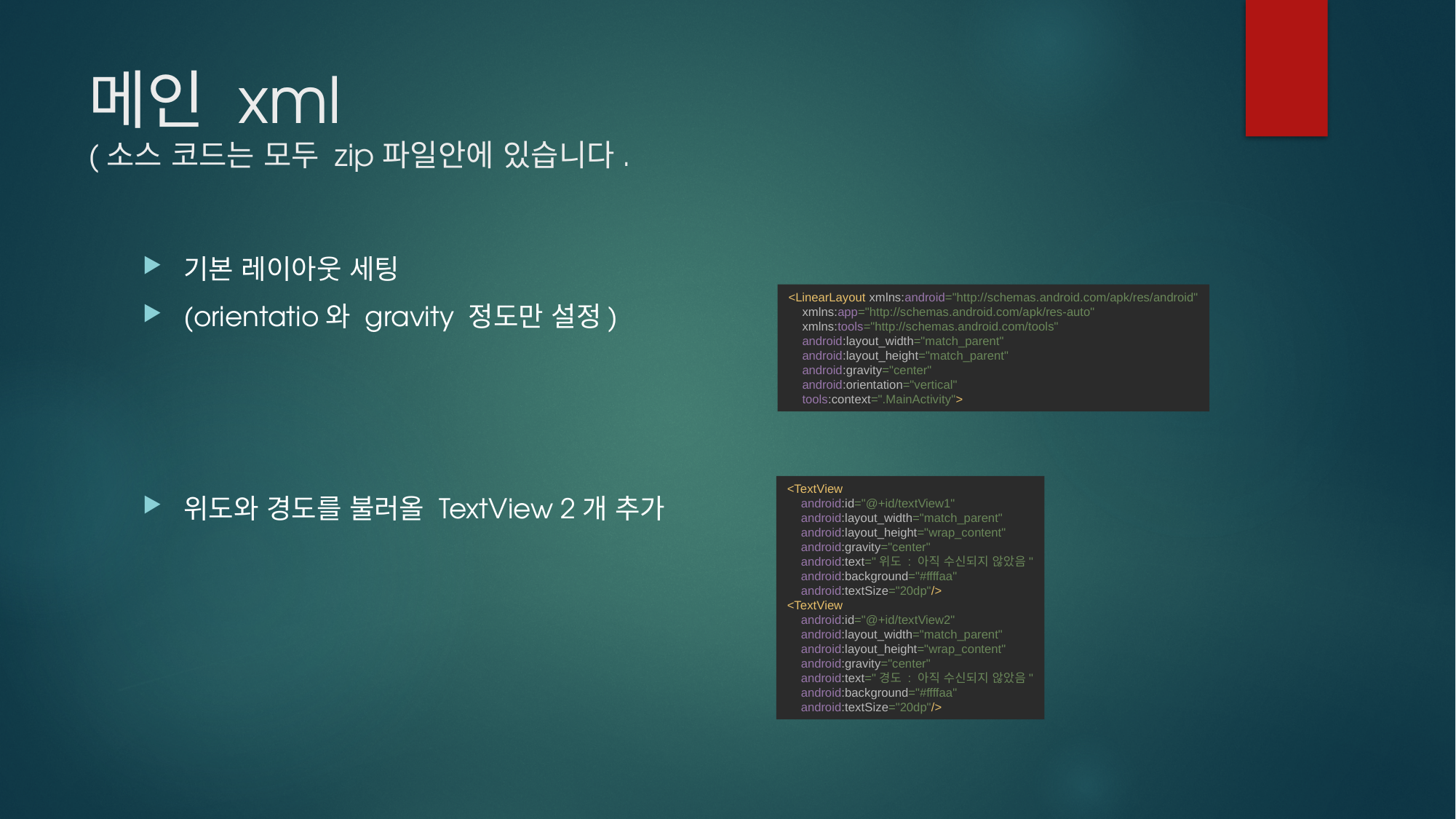

# 메인 xml (소스 코드는 모두 zip파일안에 있습니다.
기본 레이아웃 세팅
(orientatio와 gravity 정도만 설정)

위도와 경도를 불러올 TextView 2개 추가
<LinearLayout xmlns:android="http://schemas.android.com/apk/res/android"
    xmlns:app="http://schemas.android.com/apk/res-auto"
    xmlns:tools="http://schemas.android.com/tools"
    android:layout_width="match_parent"
    android:layout_height="match_parent"
    android:gravity="center"
    android:orientation="vertical"
    tools:context=".MainActivity">
<TextView
    android:id="@+id/textView1"
    android:layout_width="match_parent"
    android:layout_height="wrap_content"
    android:gravity="center"
    android:text="위도 : 아직 수신되지 않았음"
    android:background="#ffffaa"
    android:textSize="20dp"/>
<TextView
    android:id="@+id/textView2"
    android:layout_width="match_parent"
    android:layout_height="wrap_content"
    android:gravity="center"
    android:text="경도 : 아직 수신되지 않았음"
    android:background="#ffffaa"
    android:textSize="20dp"/>